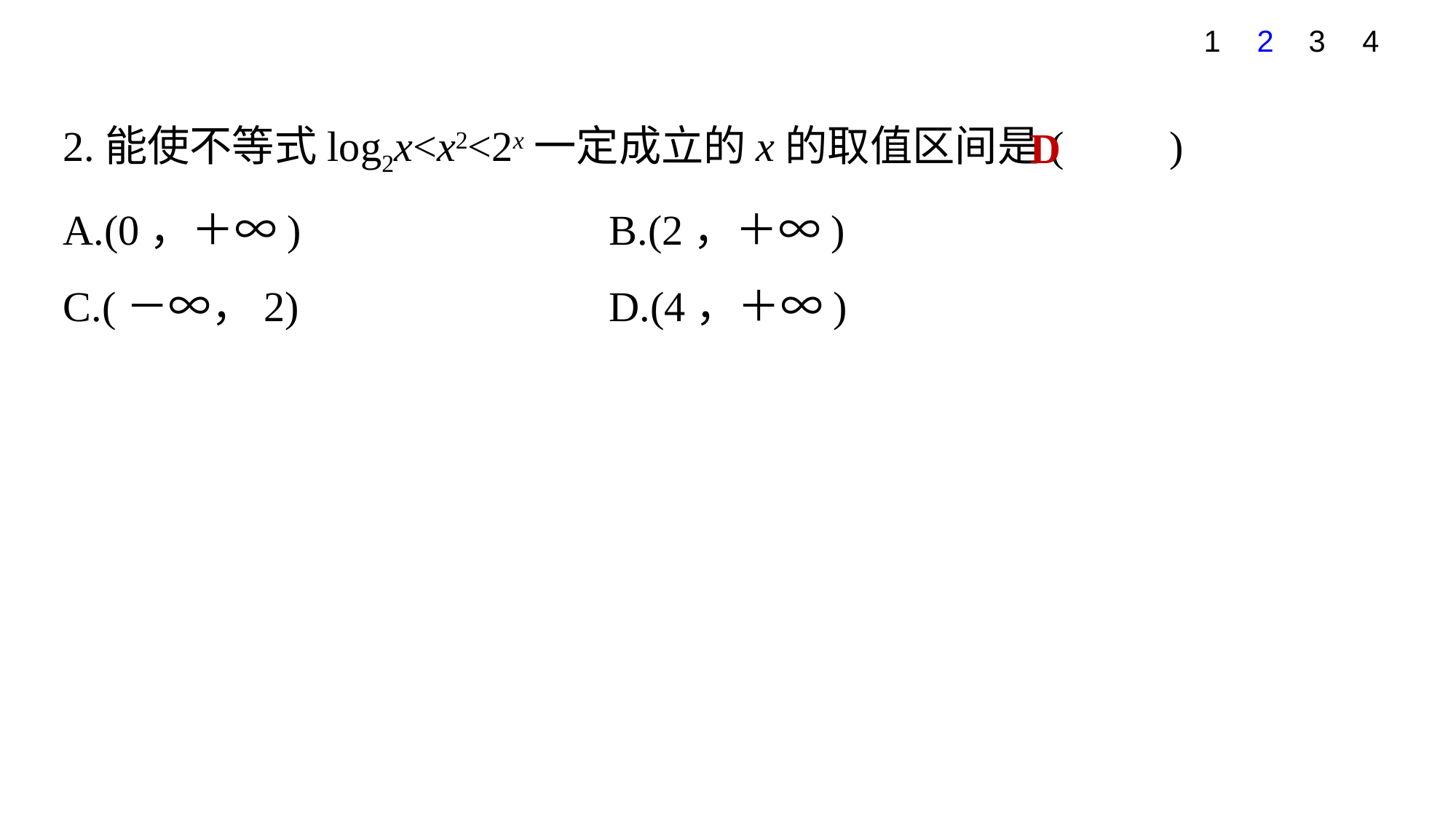

4
1
2
3
2.能使不等式log2x<x2<2x一定成立的x的取值区间是(　　)
A.(0，＋∞) 	 		B.(2，＋∞)
C.(－∞，2)  			D.(4，＋∞)
D